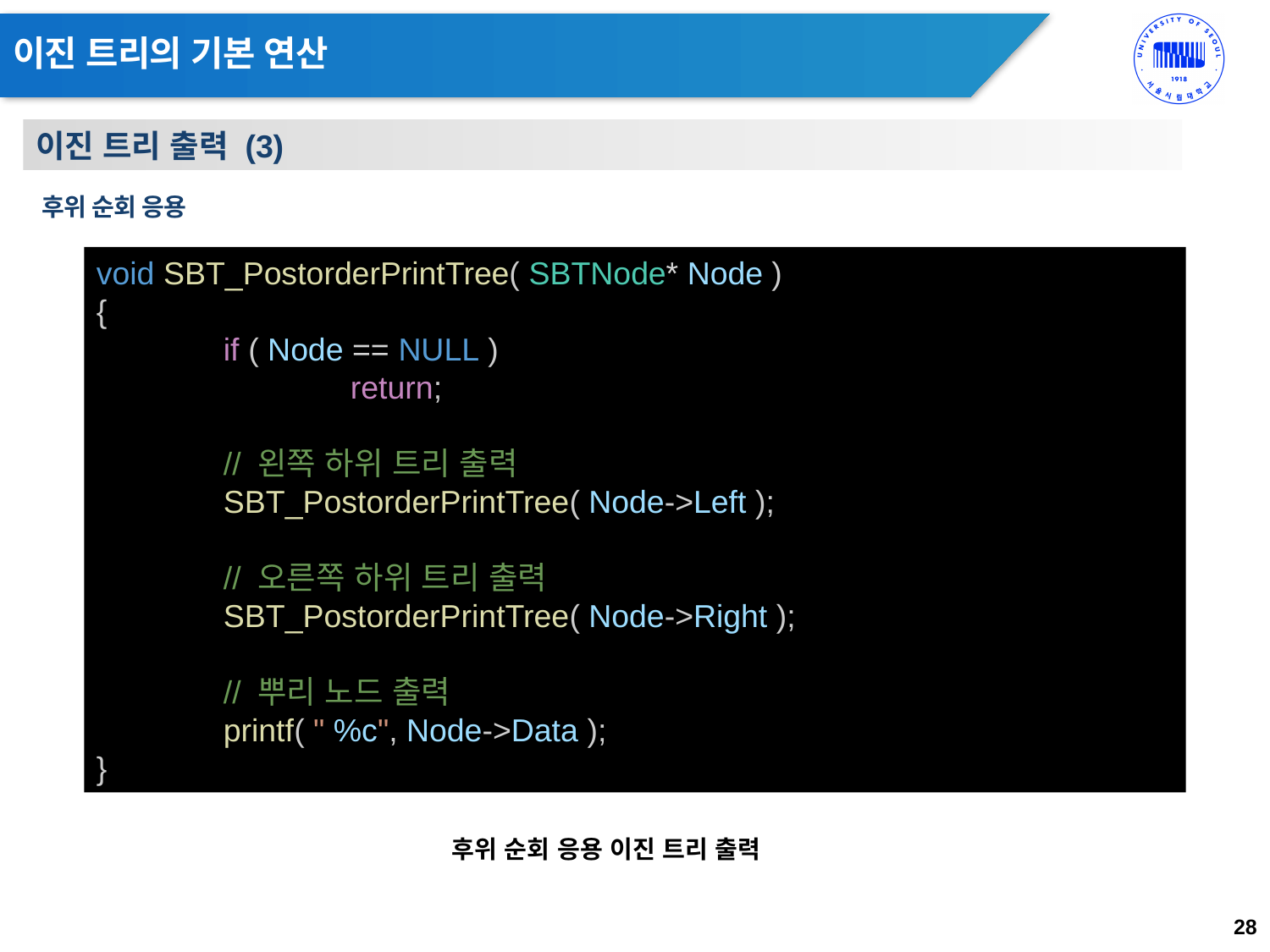

# 이진 트리의 기본 연산
이진 트리 출력 (3)
후위 순회 응용

void SBT_PostorderPrintTree( SBTNode* Node )
{
	if ( Node == NULL )
		return;

	// 왼쪽 하위 트리 출력
	SBT_PostorderPrintTree( Node->Left );
	// 오른쪽 하위 트리 출력
	SBT_PostorderPrintTree( Node->Right );
	// 뿌리 노드 출력
	printf( " %c", Node->Data );
}
후위 순회 응용 이진 트리 출력
28